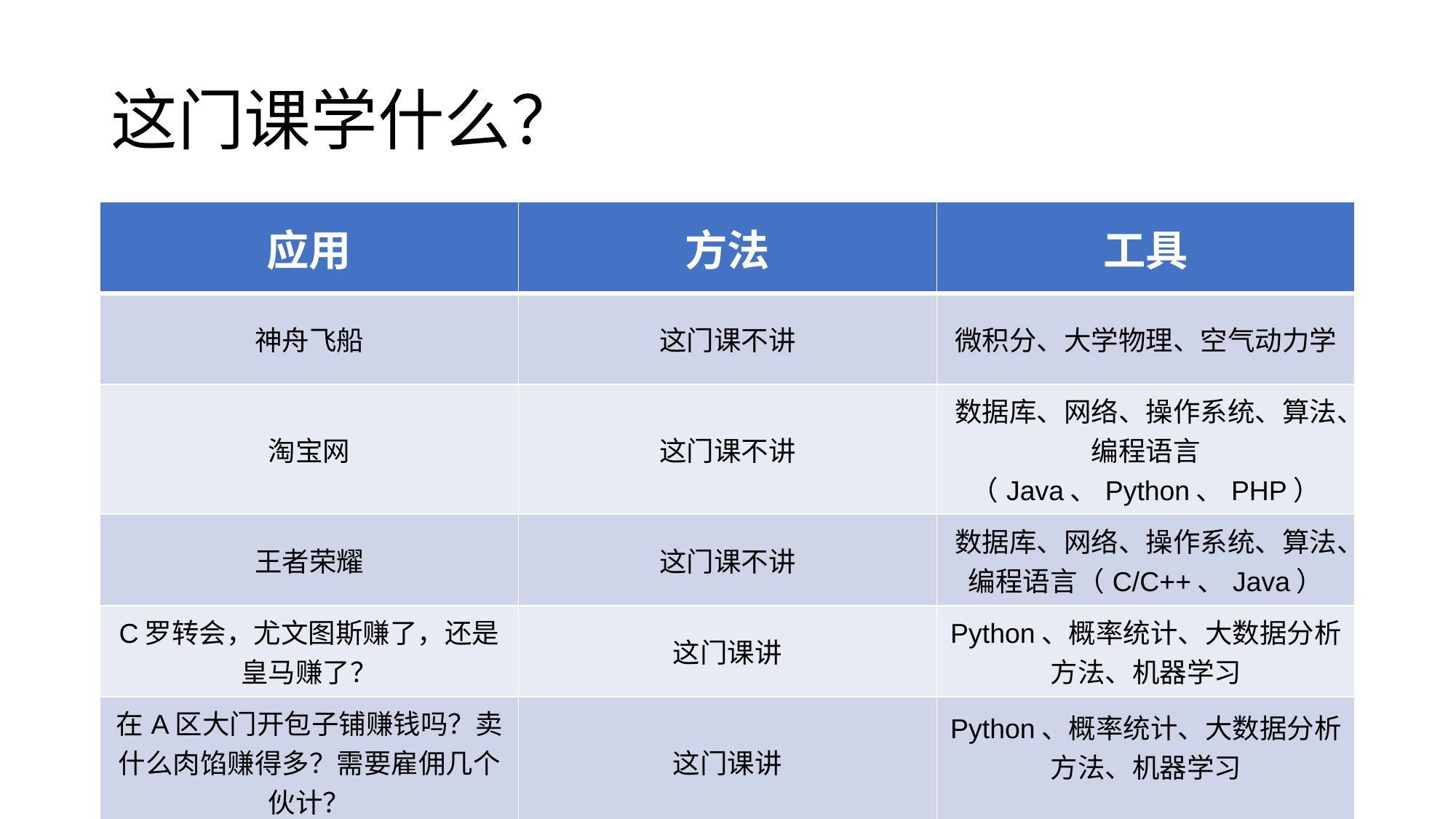

# 这门课学什么？
| 应用 | 方法 | 工具 |
| --- | --- | --- |
| 神舟飞船 | 这门课不讲 | 微积分、大学物理、空气动力学 |
| 淘宝网 | 这门课不讲 | 数据库、网络、操作系统、算法、编程语言（Java、Python、PHP） |
| 王者荣耀 | 这门课不讲 | 数据库、网络、操作系统、算法、编程语言（C/C++、Java） |
| C罗转会，尤文图斯赚了，还是皇马赚了？ | 这门课讲 | Python、概率统计、大数据分析方法、机器学习 |
| 在A区大门开包子铺赚钱吗？卖什么肉馅赚得多？需要雇佣几个伙计？ | 这门课讲 | Python、概率统计、大数据分析方法、机器学习 |